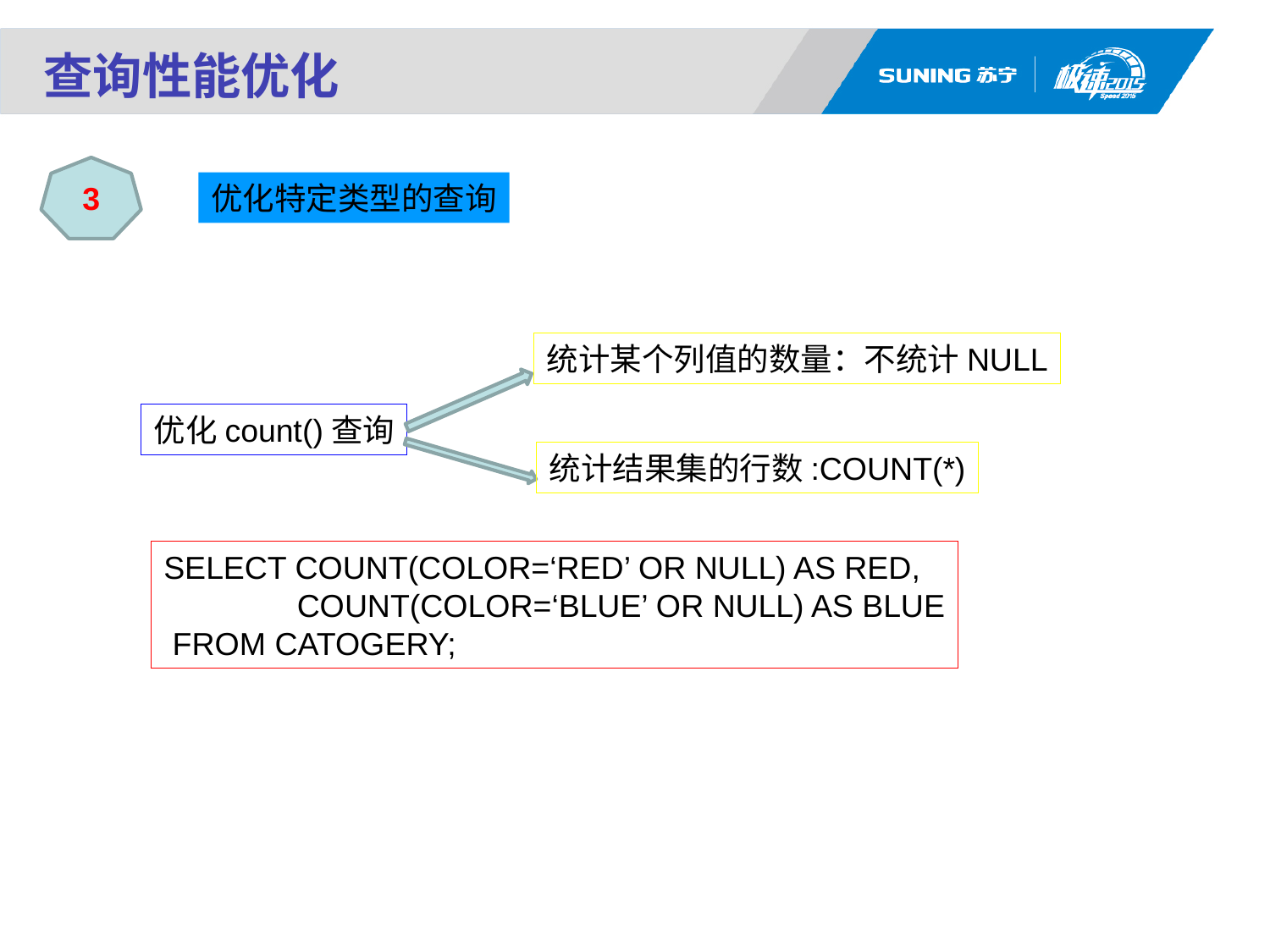

查询性能优化
3
优化特定类型的查询
统计某个列值的数量：不统计NULL

优化count()查询
统计结果集的行数:COUNT(*)

SELECT COUNT(COLOR=‘RED’ OR NULL) AS RED,
               COUNT(COLOR=‘BLUE’ OR NULL) AS BLUE
 FROM CATOGERY;